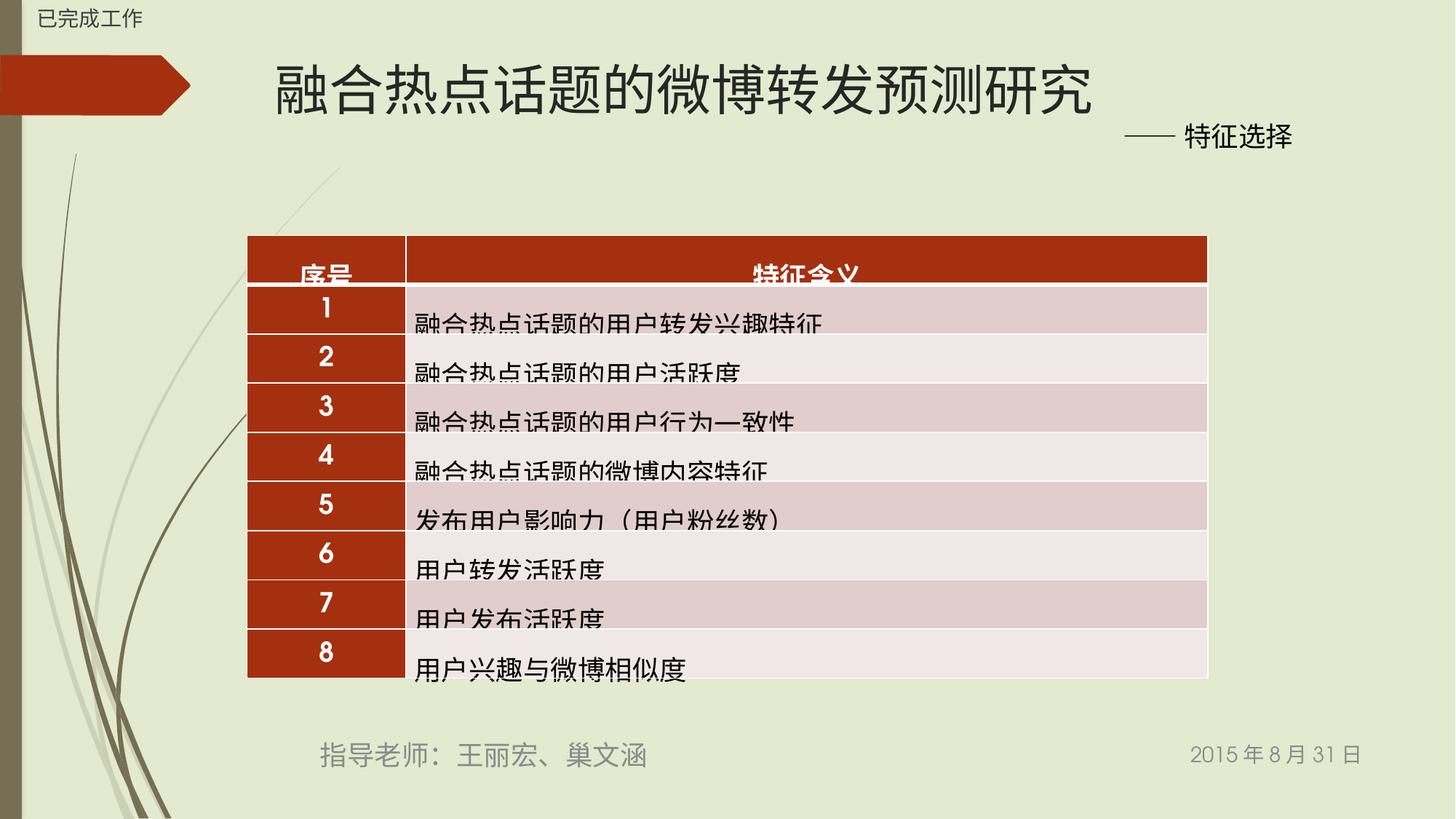

已完成工作
# 融合热点话题的微博转发预测研究
——特征选择
| 序号 | 特征含义 |
| --- | --- |
| 1 | 融合热点话题的用户转发兴趣特征 |
| 2 | 融合热点话题的用户活跃度 |
| 3 | 融合热点话题的用户行为一致性 |
| 4 | 融合热点话题的微博内容特征 |
| 5 | 发布用户影响力（用户粉丝数） |
| 6 | 用户转发活跃度 |
| 7 | 用户发布活跃度 |
| 8 | 用户兴趣与微博相似度 |
2015年8月31日
指导老师：王丽宏、巢文涵